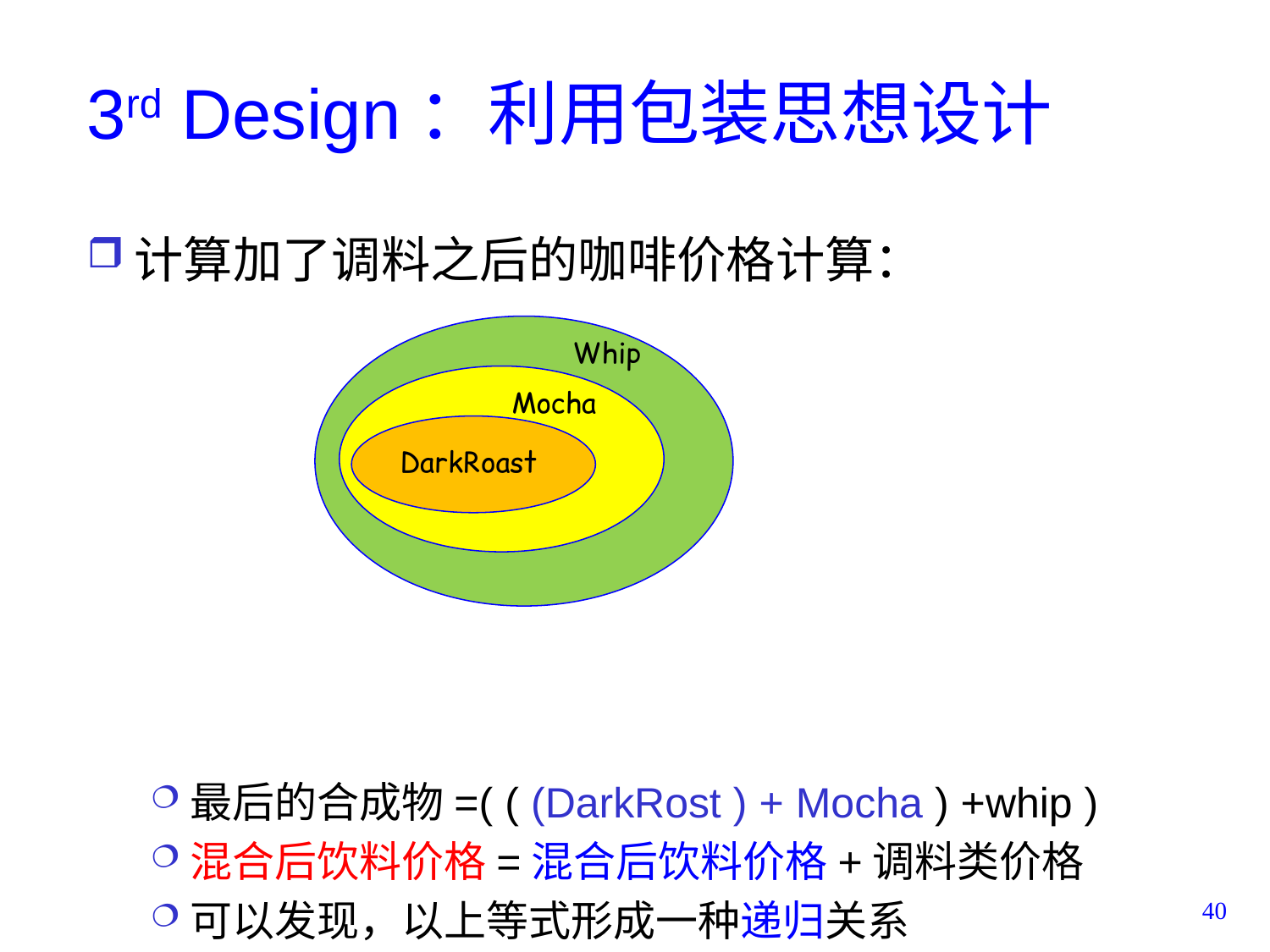

# 3rd Design：利用包装思想设计
计算加了调料之后的咖啡价格计算：

最后的合成物=( ( (DarkRost ) + Mocha ) +whip )
混合后饮料价格=混合后饮料价格+调料类价格
可以发现，以上等式形成一种递归关系

Whip

Mocha
DarkRoast
40